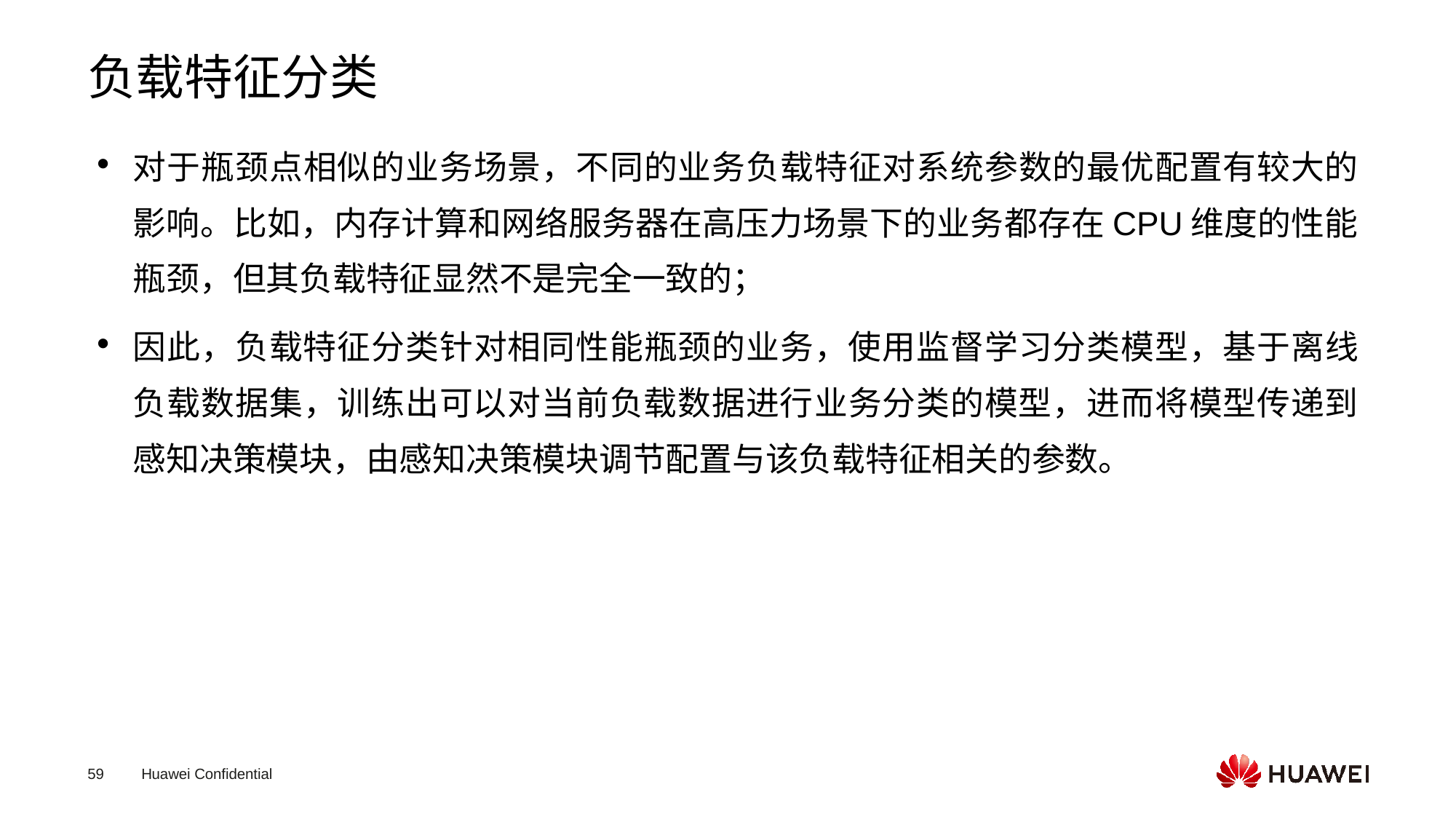

# 负载特征分类
对于瓶颈点相似的业务场景，不同的业务负载特征对系统参数的最优配置有较大的影响。比如，内存计算和网络服务器在高压力场景下的业务都存在CPU维度的性能瓶颈，但其负载特征显然不是完全一致的；
因此，负载特征分类针对相同性能瓶颈的业务，使用监督学习分类模型，基于离线负载数据集，训练出可以对当前负载数据进行业务分类的模型，进而将模型传递到感知决策模块，由感知决策模块调节配置与该负载特征相关的参数。